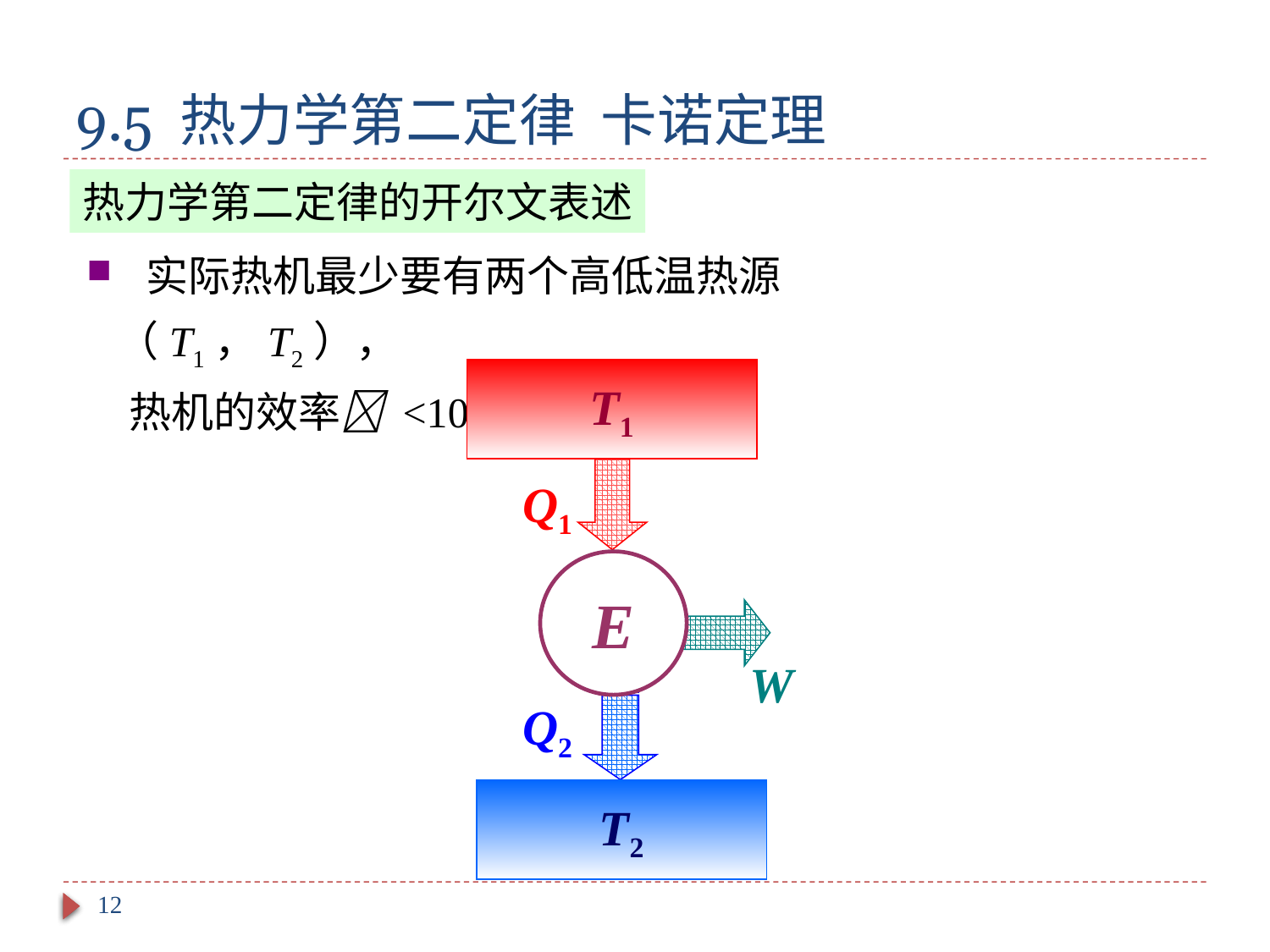

# 9.5 热力学第二定律  卡诺定理
热力学第二定律的开尔文表述
  实际热机最少要有两个高低温热源（T1，T2），
　热机的效率η <100%
T1
Q1

E

W
Q2

T2
12